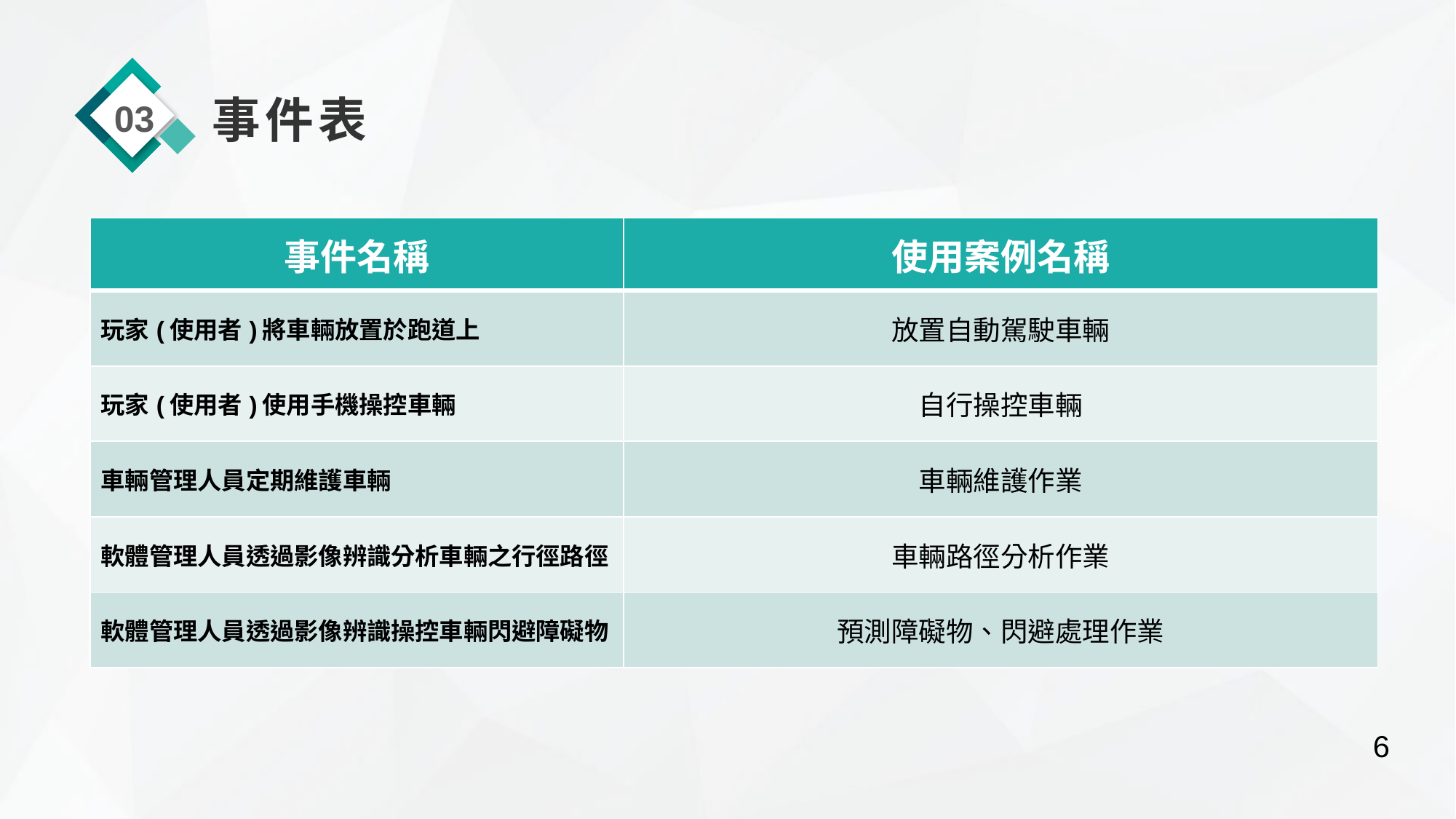

03
事件表
| 事件名稱 | 使用案例名稱 |
| --- | --- |
| 玩家(使用者)將車輛放置於跑道上 | 放置自動駕駛車輛 |
| 玩家(使用者)使用手機操控車輛 | 自行操控車輛 |
| 車輛管理人員定期維護車輛 | 車輛維護作業 |
| 軟體管理人員透過影像辨識分析車輛之行徑路徑 | 車輛路徑分析作業 |
| 軟體管理人員透過影像辨識操控車輛閃避障礙物 | 預測障礙物、閃避處理作業 |
6